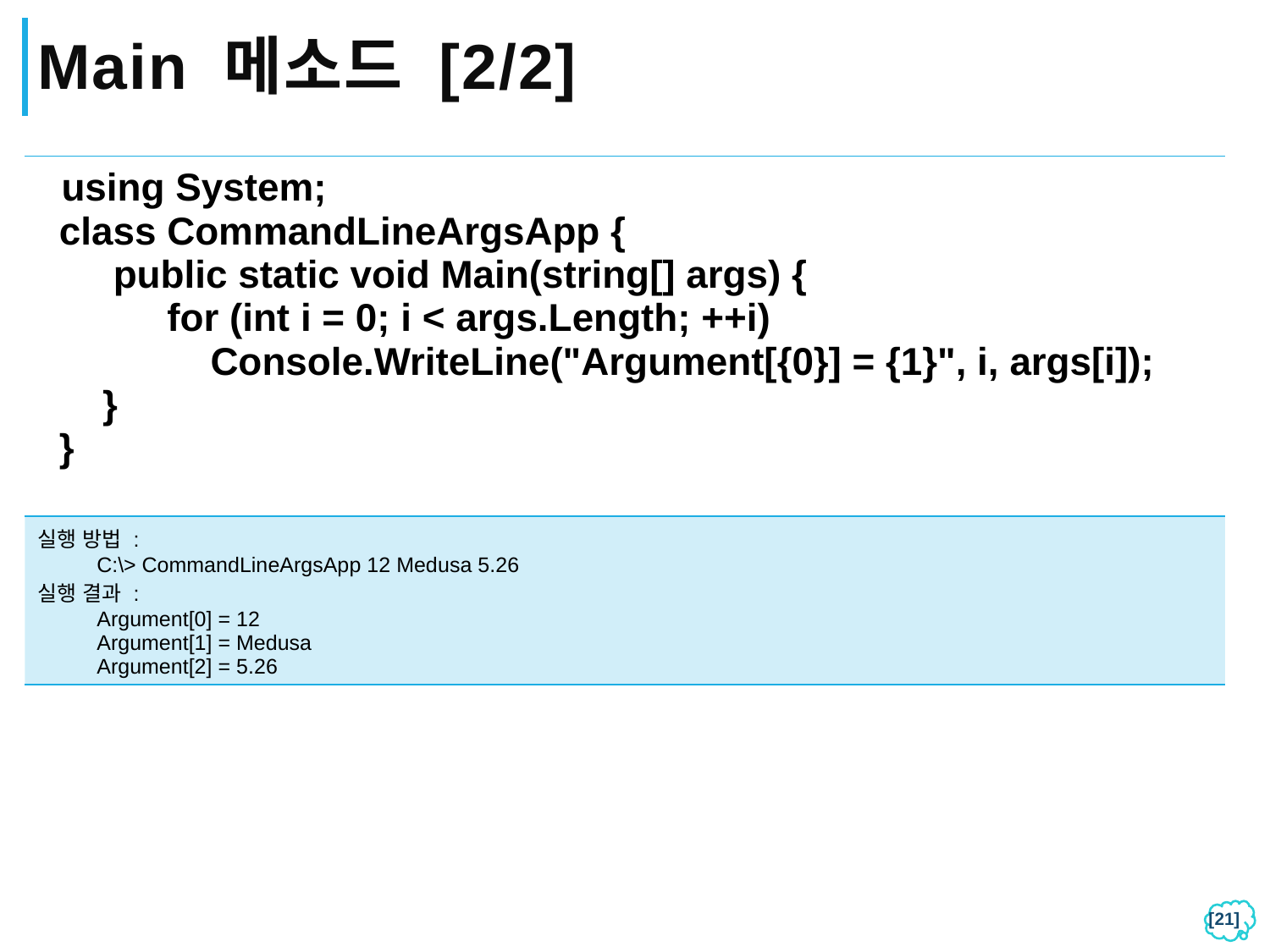

# Main 메소드 [2/2]
| using System;   class CommandLineArgsApp {        public static void Main(string[] args) {             for (int i = 0; i < args.Length; ++i)                 Console.WriteLine("Argument[{0}] = {1}", i, args[i]);       }   } |
| --- |
| 실행 방법 : C:\> CommandLineArgsApp 12 Medusa 5.26 실행 결과 : Argument[0] = 12           Argument[1] = Medusa           Argument[2] = 5.26 |
[21]